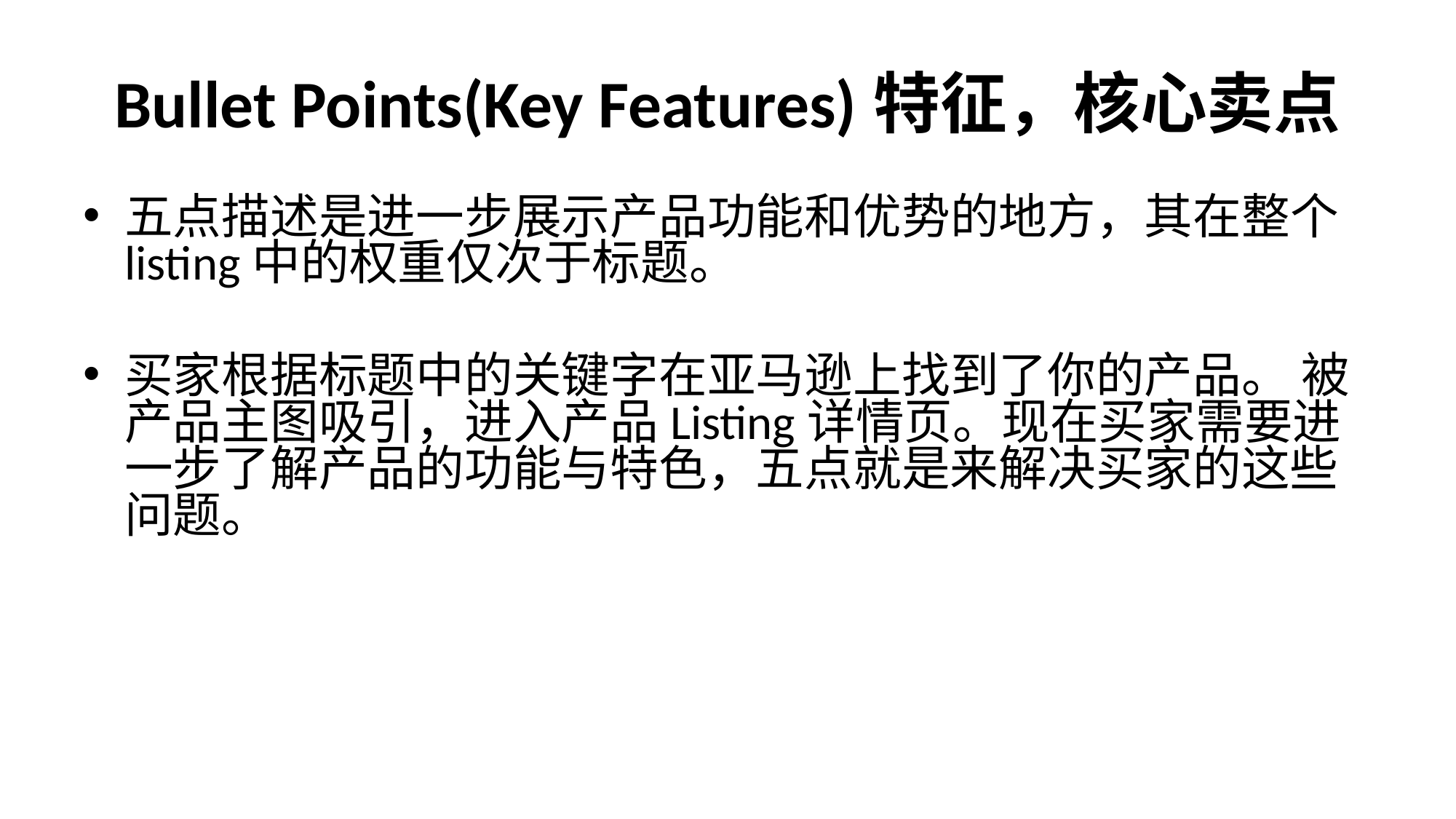

# Bullet Points(Key Features)特征，核心卖点
五点描述是进一步展示产品功能和优势的地方，其在整个listing中的权重仅次于标题。

买家根据标题中的关键字在亚马逊上找到了你的产品。 被产品主图吸引，进入产品Listing详情页。现在买家需要进一步了解产品的功能与特色，五点就是来解决买家的这些问题。